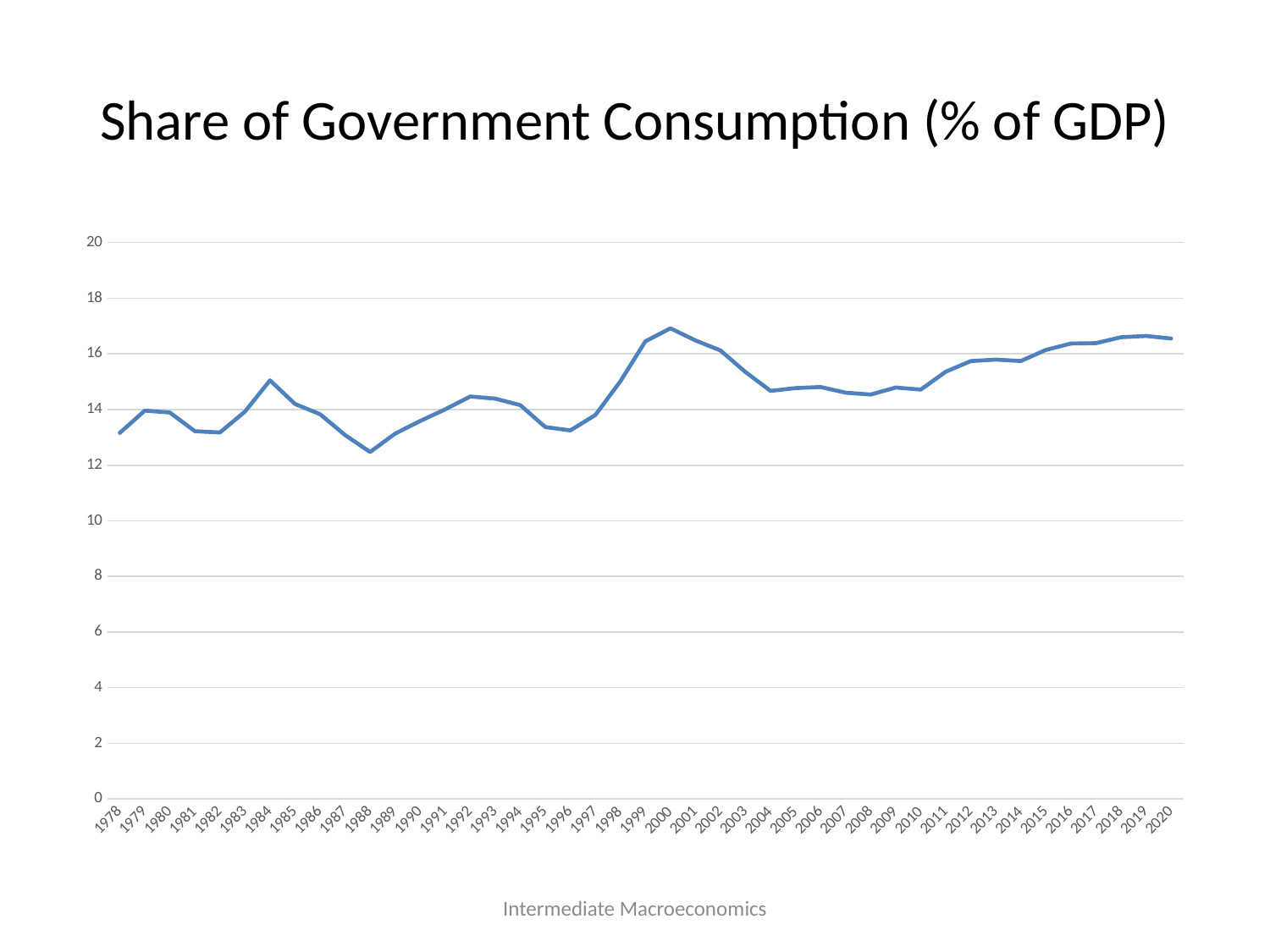

# Share of Government Consumption (% of GDP)

### Chart

| Category | 政府消费率 |
|---|---|
| 28855 | 13.160773118869082 |
| 29220 | 13.960336194452877 |
| 29586 | 13.8925616858042 |
| 29951 | 13.220696847643836 |
| 30316 | 13.17641971257644 |
| 30681 | 13.92497470944708 |
| 31047 | 15.049079991793764 |
| 31412 | 14.19969586799284 |
| 31777 | 13.833160494656124 |
| 32142 | 13.083455930104002 |
| 32508 | 12.473170083969833 |
| 32873 | 13.134172747122186 |
| 33238 | 13.58713117508108 |
| 33603 | 14.007025438465554 |
| 33969 | 14.469506224661929 |
| 34334 | 14.391974631965333 |
| 34699 | 14.157348198293892 |
| 35064 | 13.37122496066645 |
| 35430 | 13.24843427250228 |
| 35795 | 13.804451690484647 |
| 36160 | 15.017348493757199 |
| 36525 | 16.45093276481437 |
| 36891 | 16.919615649378574 |
| 37256 | 16.484031785752222 |
| 37621 | 16.122180739992544 |
| 37986 | 15.344952936228962 |
| 38352 | 14.669262648576122 |
| 38717 | 14.77095917646682 |
| 39082 | 14.809782107072667 |
| 39447 | 14.60474967774843 |
| 39813 | 14.53922043813062 |
| 40178 | 14.789788399065118 |
| 40543 | 14.716065142583062 |
| 40908 | 15.359453779033243 |
| 41274 | 15.742634025153393 |
| 41639 | 15.793954081236643 |
| 42004 | 15.744023613858364 |
| 42369 | 16.14206948841238 |
| 42735 | 16.372849118518847 |
| 43100 | 16.384987492408417 |
| 43465 | 16.599130713230057 |
| 43830 | 16.644329637842397 |
| 44196 | 16.55205696057555 |
Intermediate Macroeconomics